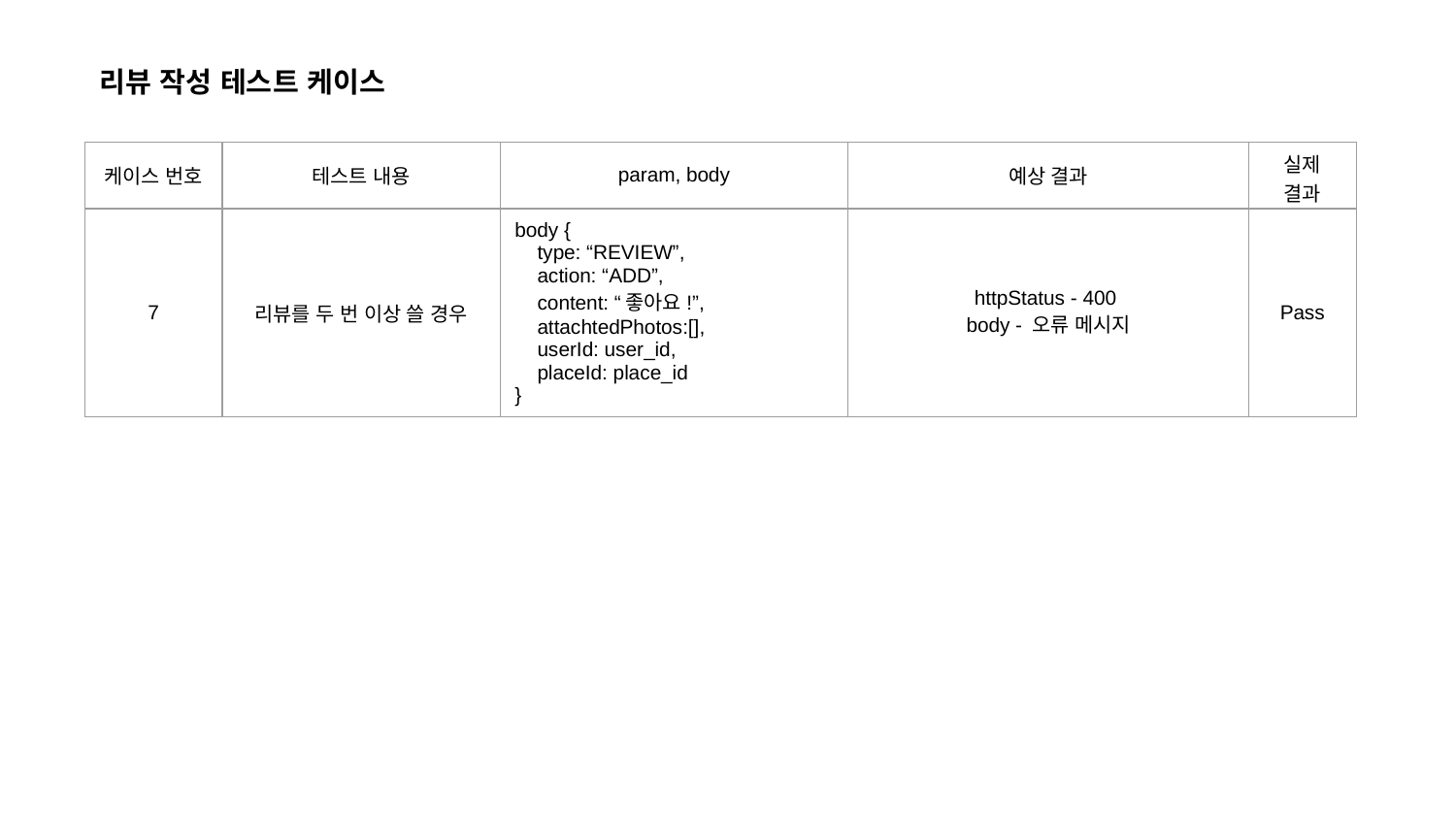

리뷰 작성 테스트 케이스
| 케이스 번호 | 테스트 내용 | param, body | 예상 결과 | 실제 결과 |
| --- | --- | --- | --- | --- |
| 7 | 리뷰를 두 번 이상 쓸 경우 | body { type: “REVIEW”, action: “ADD”, content: “좋아요!”, attachtedPhotos:[], userId: user\_id, placeId: place\_id } | httpStatus - 400 body - 오류 메시지 | Pass |